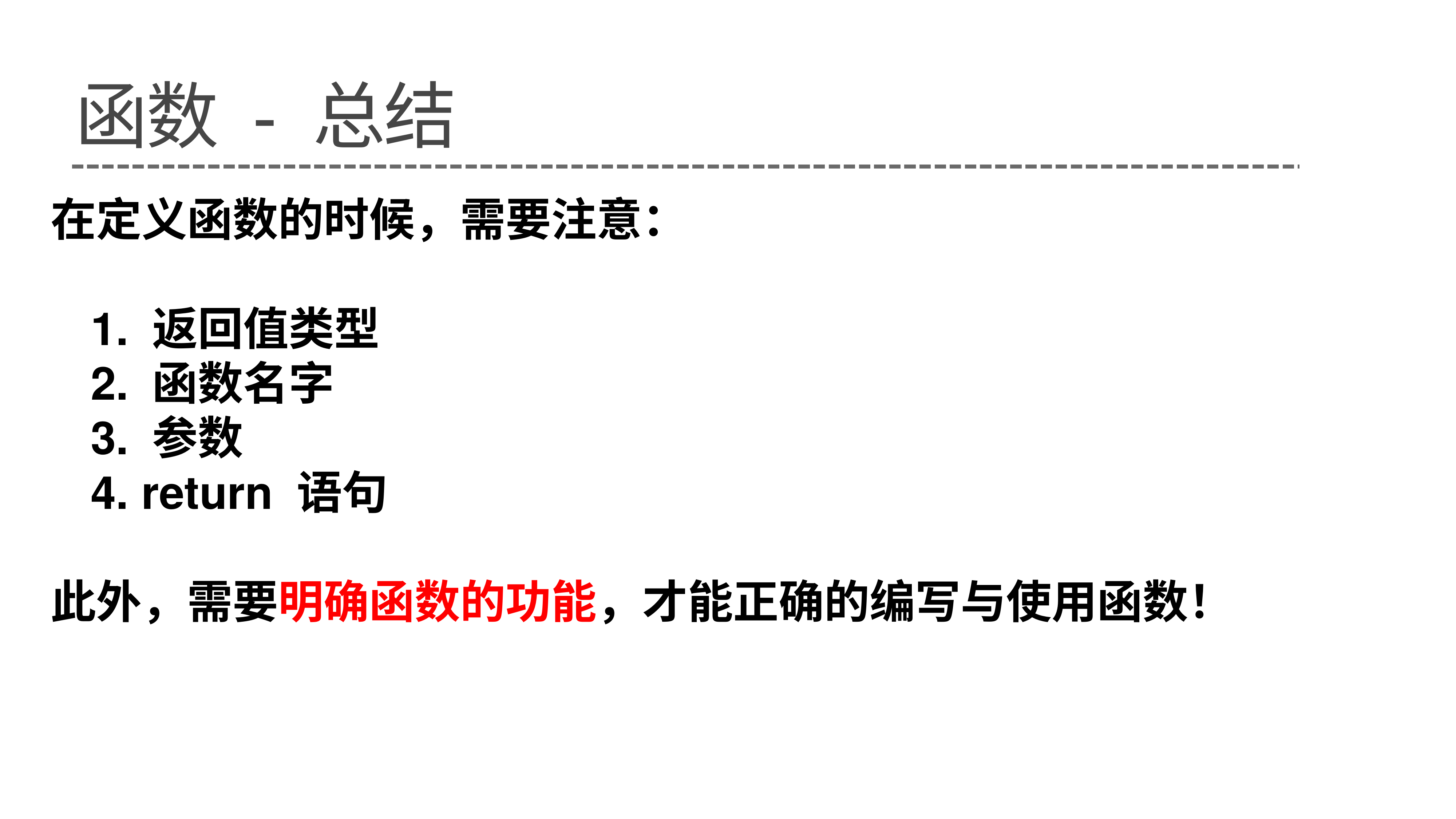

# 函数 - 总结
在定义函数的时候，需要注意：

 1. 返回值类型
 2. 函数名字
 3. 参数
 4. return 语句

此外，需要明确函数的功能，才能正确的编写与使用函数！